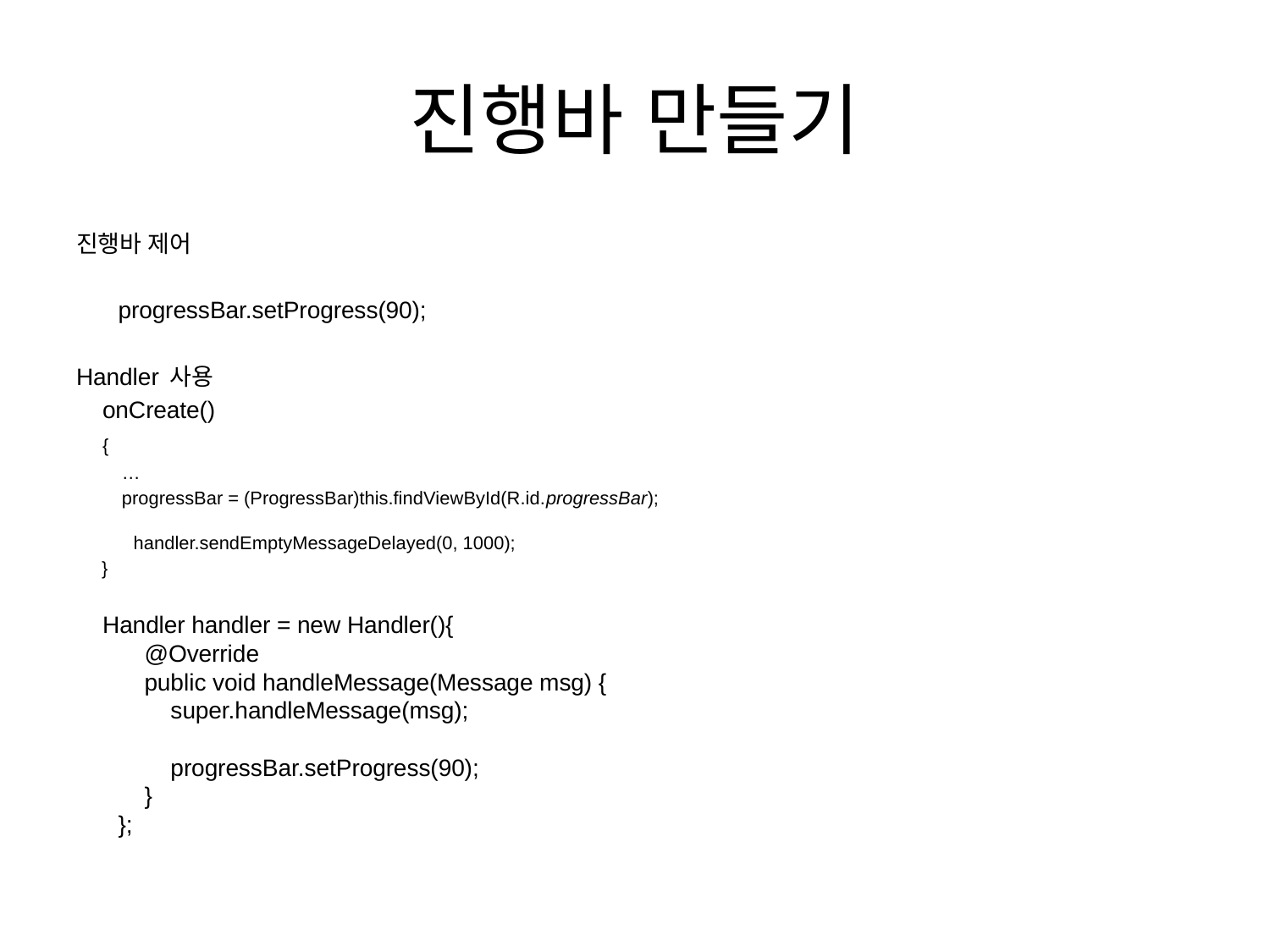

# 진행바 만들기
진행바 제어

	progressBar.setProgress(90);

Handler 사용
    onCreate()
    {
         …
         progressBar = (ProgressBar)this.findViewById(R.id.progressBar);
   handler.sendEmptyMessageDelayed(0, 1000);
     }

    Handler handler = new Handler(){
    @Override
    public void handleMessage(Message msg) {
        super.handleMessage(msg);
        progressBar.setProgress(90);
    }
};